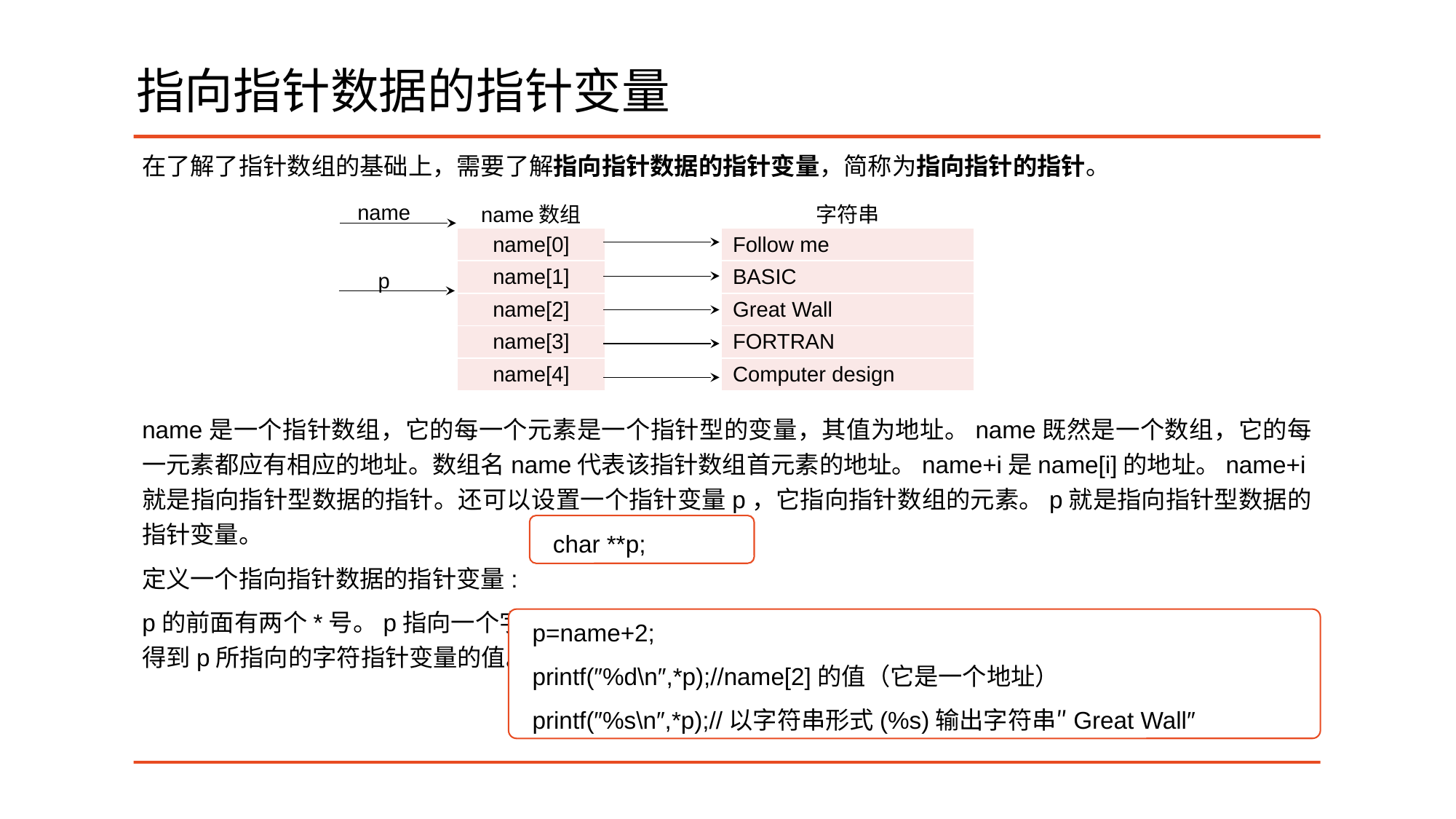

# 指向指针数据的指针变量
在了解了指针数组的基础上，需要了解指向指针数据的指针变量，简称为指向指针的指针。

name是一个指针数组，它的每一个元素是一个指针型的变量，其值为地址。name既然是一个数组，它的每一元素都应有相应的地址。数组名name代表该指针数组首元素的地址。name+i是name[i]的地址。name+i就是指向指针型数据的指针。还可以设置一个指针变量p，它指向指针数组的元素。p就是指向指针型数据的指针变量。
定义一个指向指针数据的指针变量:
p的前面有两个*号。p指向一个字符指针变量（这个字符指针变量指向一个字符型数据）。如果引用*p，就得到p所指向的字符指针变量的值。
| name | name数组 |  | 字符串 |
| --- | --- | --- | --- |
|  | name[0] |  | Follow me |
| p | name[1] |  | BASIC |
|  | name[2] |  | Great Wall |
|  | name[3] |  | FORTRAN |
|  | name[4] |  | Computer design |
char **p;
p=name+2;
printf(″%d\n″,*p);//name[2]的值（它是一个地址）
printf(″%s\n″,*p);//以字符串形式(%s)输出字符串″Great Wall″